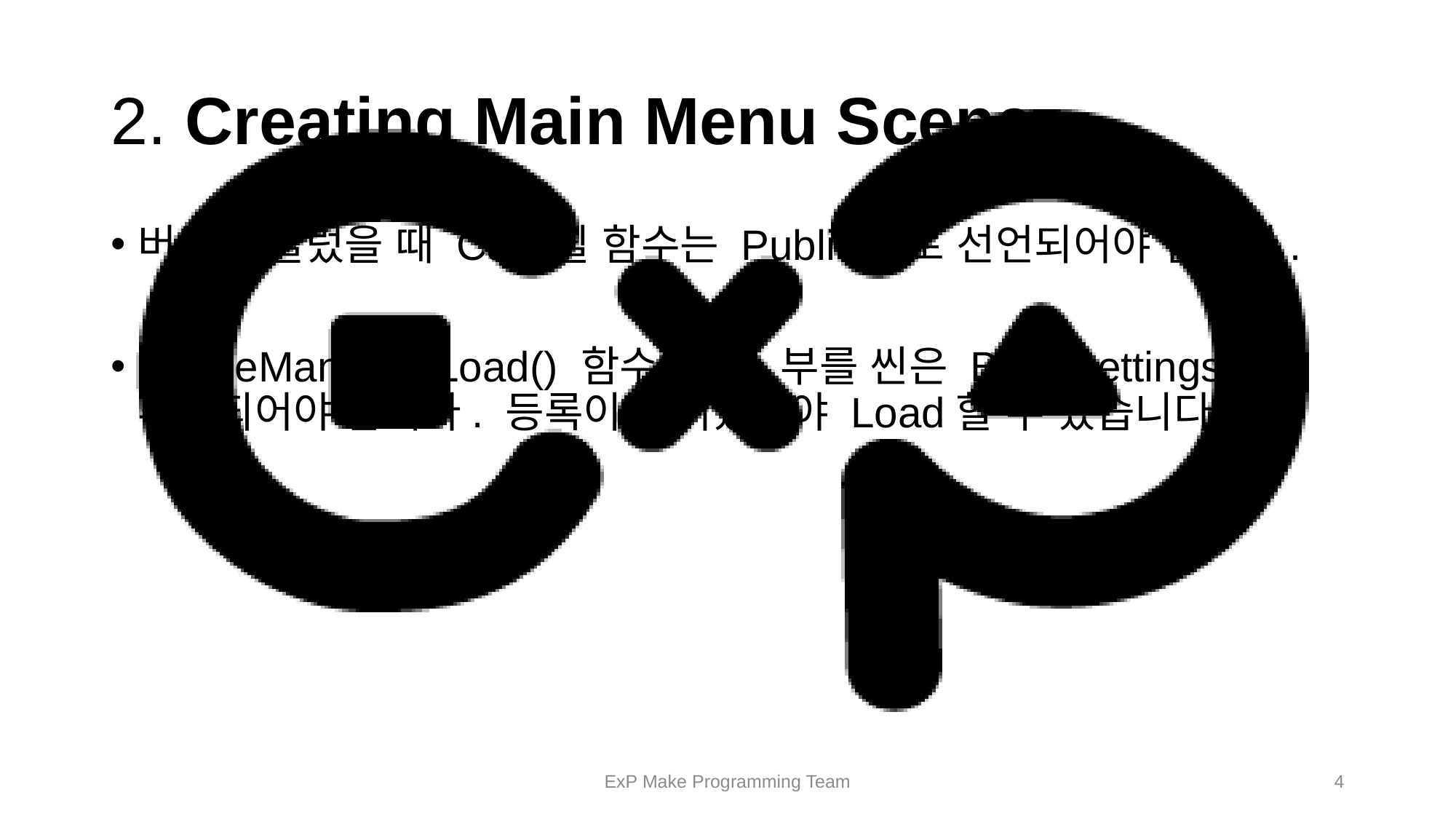

# 2. Creating Main Menu Scene
버튼을 눌렀을 때 Call 될 함수는 Public으로 선언되어야 합니다.

SceneManager.Load() 함수에서, 부를 씬은 Build settings에 추가되어야 합니다. 등록이 되어있어야 Load할 수 있습니다.
ExP Make Programming Team
4